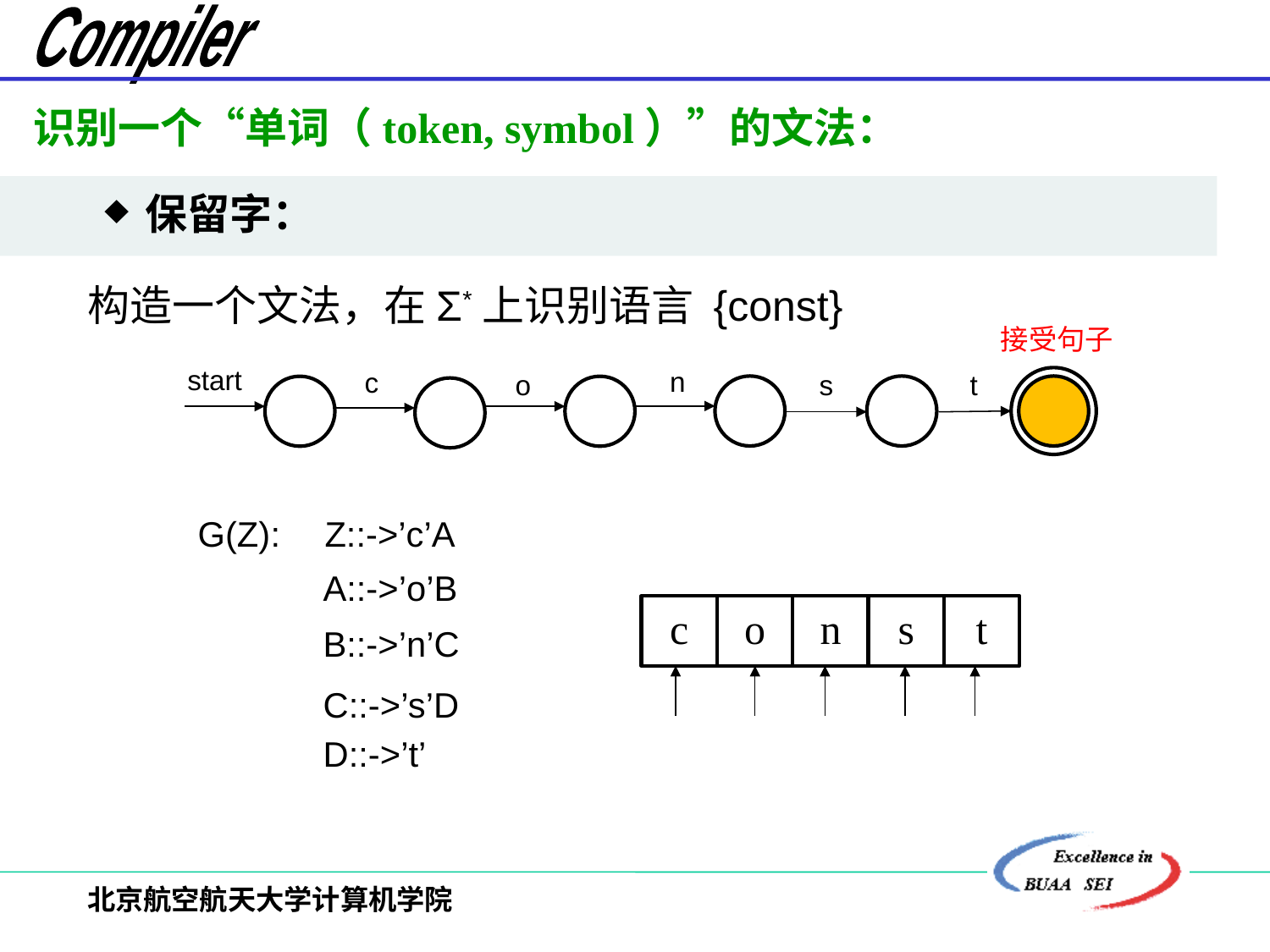

识别一个“单词（token, symbol）”的文法：
保留字：
构造一个文法，在Σ*上识别语言 {const}
接受句子
start

n
c
o
t
s

G(Z):   	Z::->’c’A
	A::->’o’B
c
o
n
s
t
	B::->’n’C
	C::->’s’D
	D::->’t’